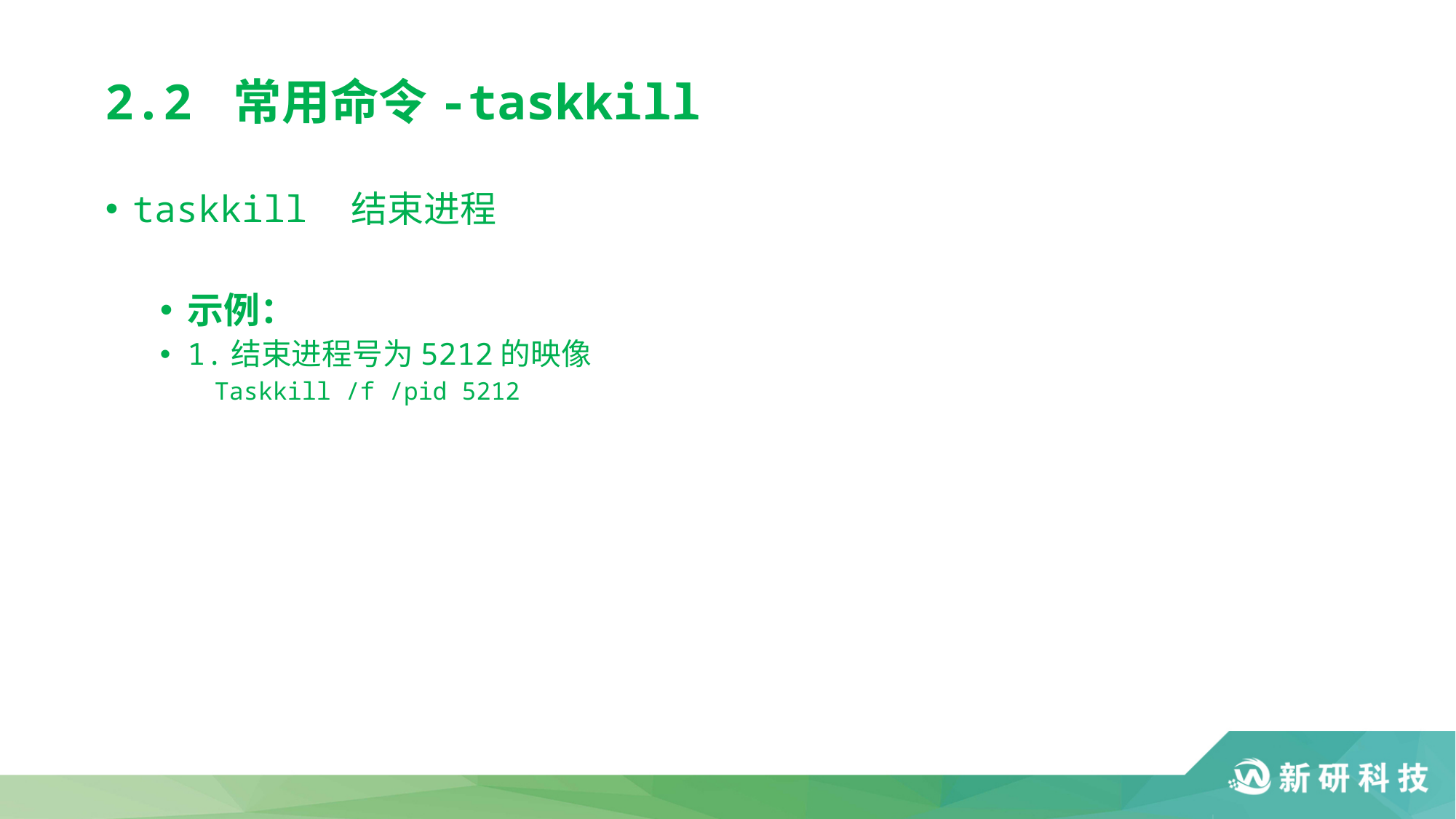

# 2.2 常用命令-taskkill
taskkill	结束进程

示例：
1.结束进程号为5212的映像
Taskkill /f /pid 5212